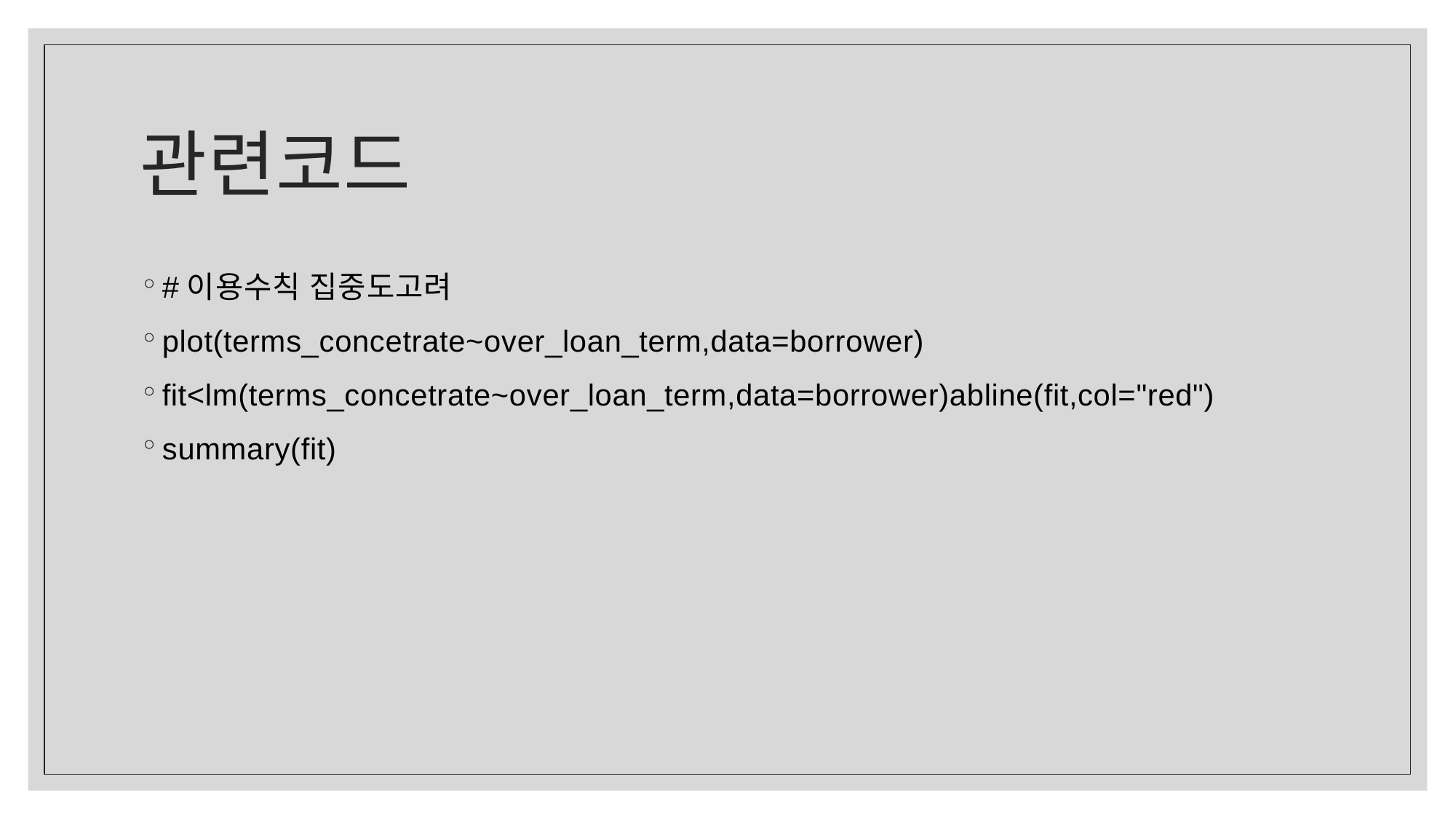

# 관련코드
#이용수칙 집중도고려
plot(terms_concetrate~over_loan_term,data=borrower)
fit<lm(terms_concetrate~over_loan_term,data=borrower)abline(fit,col="red")
summary(fit)